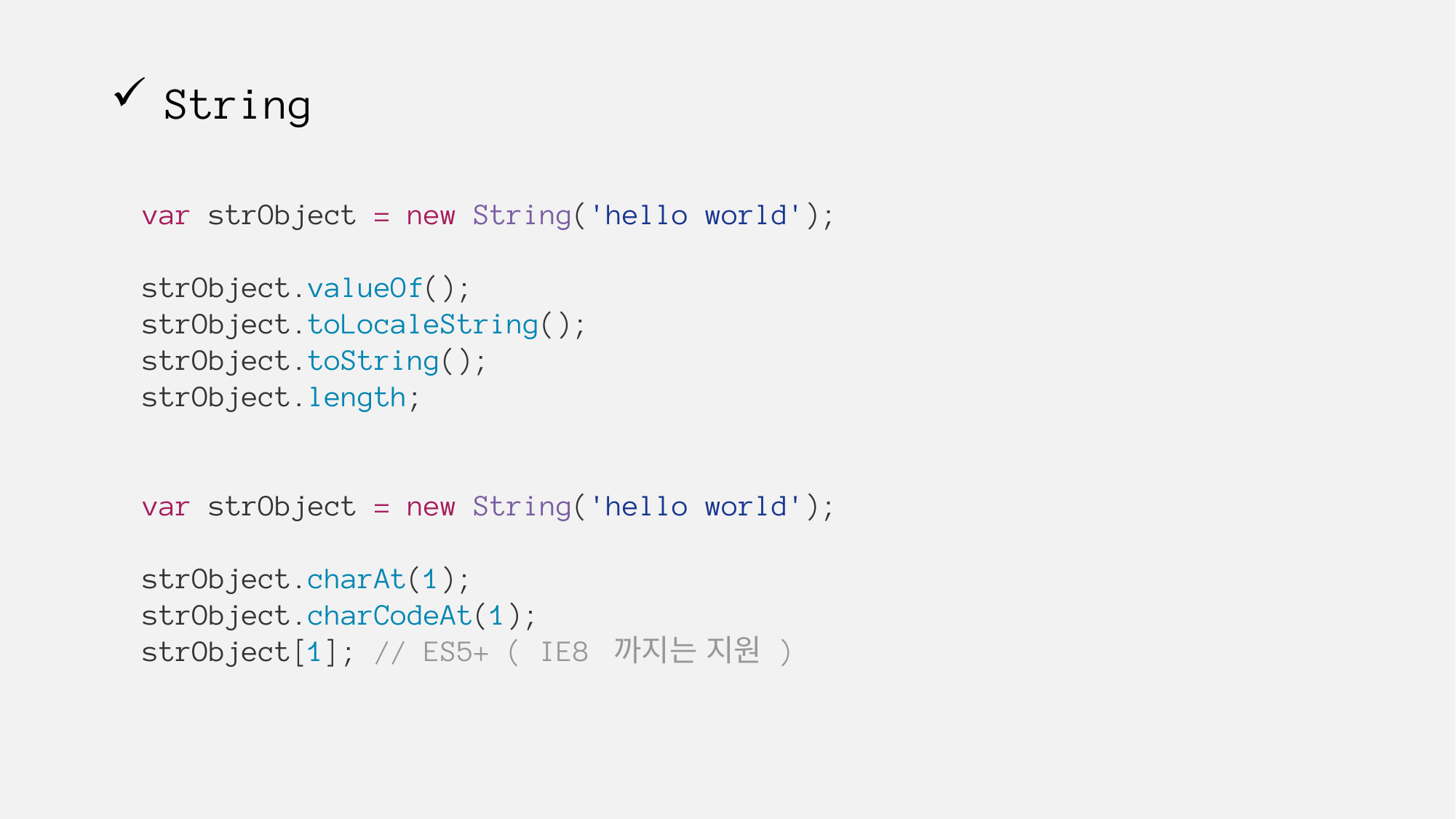

# String
var strObject = new String('hello world');

strObject.valueOf();
strObject.toLocaleString();
strObject.toString();
strObject.length;

var strObject = new String('hello world');

strObject.charAt(1);
strObject.charCodeAt(1);
strObject[1]; // ES5+ ( IE8 까지는 지원 )